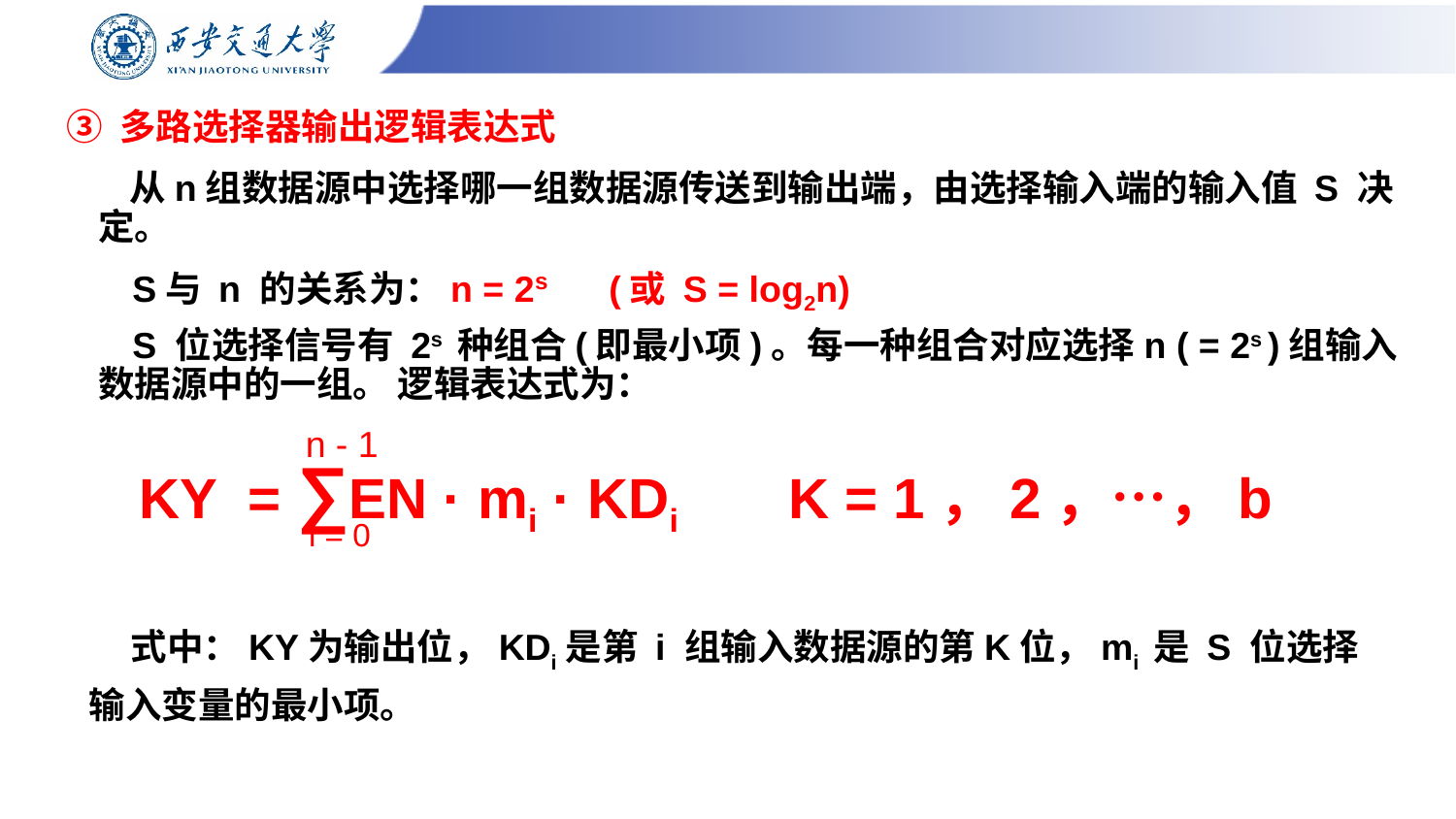

# ③ 多路选择器输出逻辑表达式
      从n组数据源中选择哪一组数据源传送到输出端，由选择输入端的输入值 S 决定。
      S与 n 的关系为：n = 2s      (或 S = log2n)
      S 位选择信号有 2s 种组合(即最小项)。每一种组合对应选择n ( = 2s )组输入数据源中的一组。 逻辑表达式为：
n - 1
KY  = ∑EN · mi · KDi       K = 1，2，…，b
i = 0
    式中：KY为输出位，KDi是第 i 组输入数据源的第K位，mi 是 S 位选择输入变量的最小项。